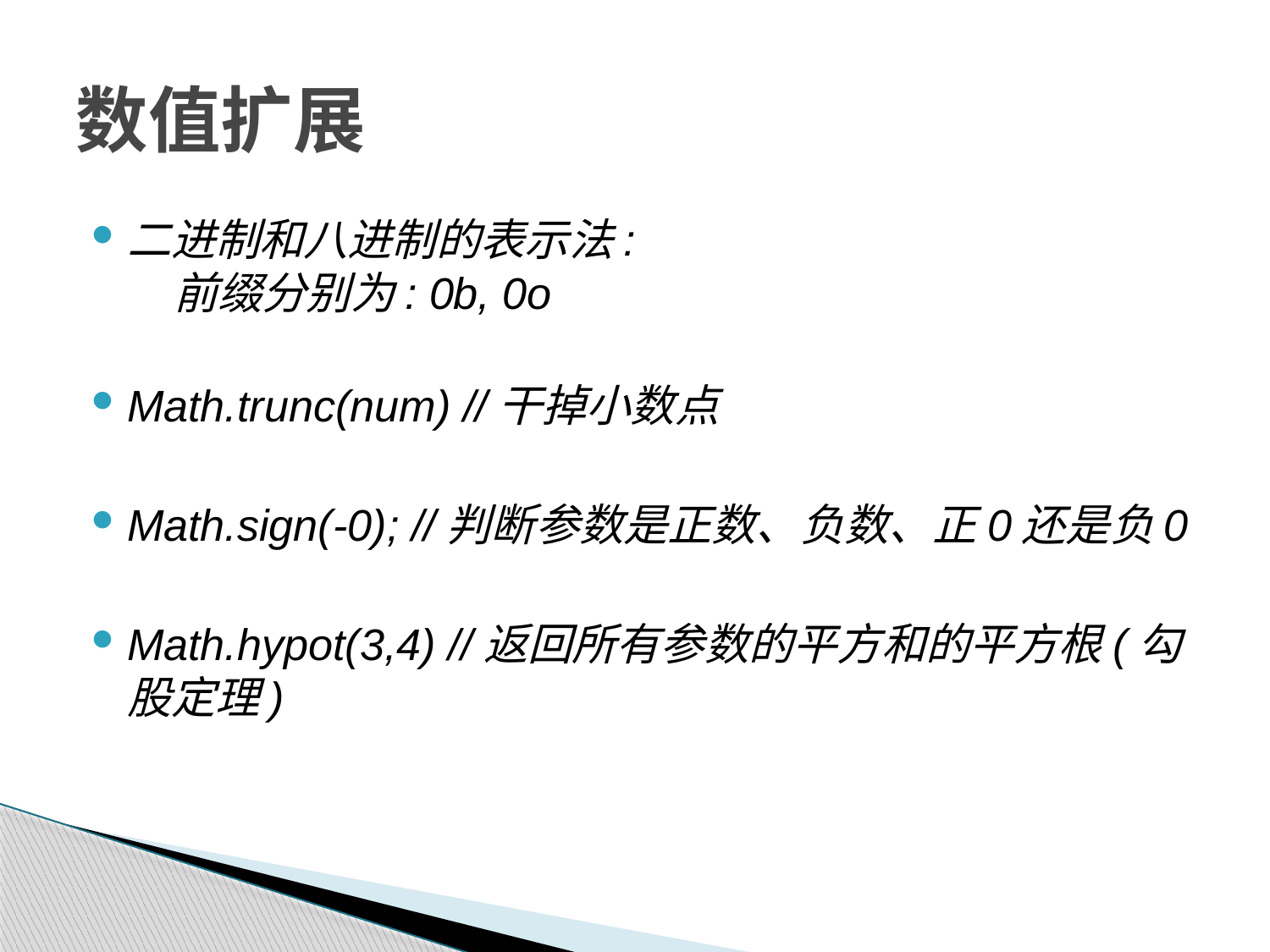

# 数值扩展
二进制和八进制的表示法:
   前缀分别为: 0b, 0o
Math.trunc(num) //干掉小数点

Math.sign(-0); //判断参数是正数、负数、正0还是负0

Math.hypot(3,4) //返回所有参数的平方和的平方根(勾股定理)